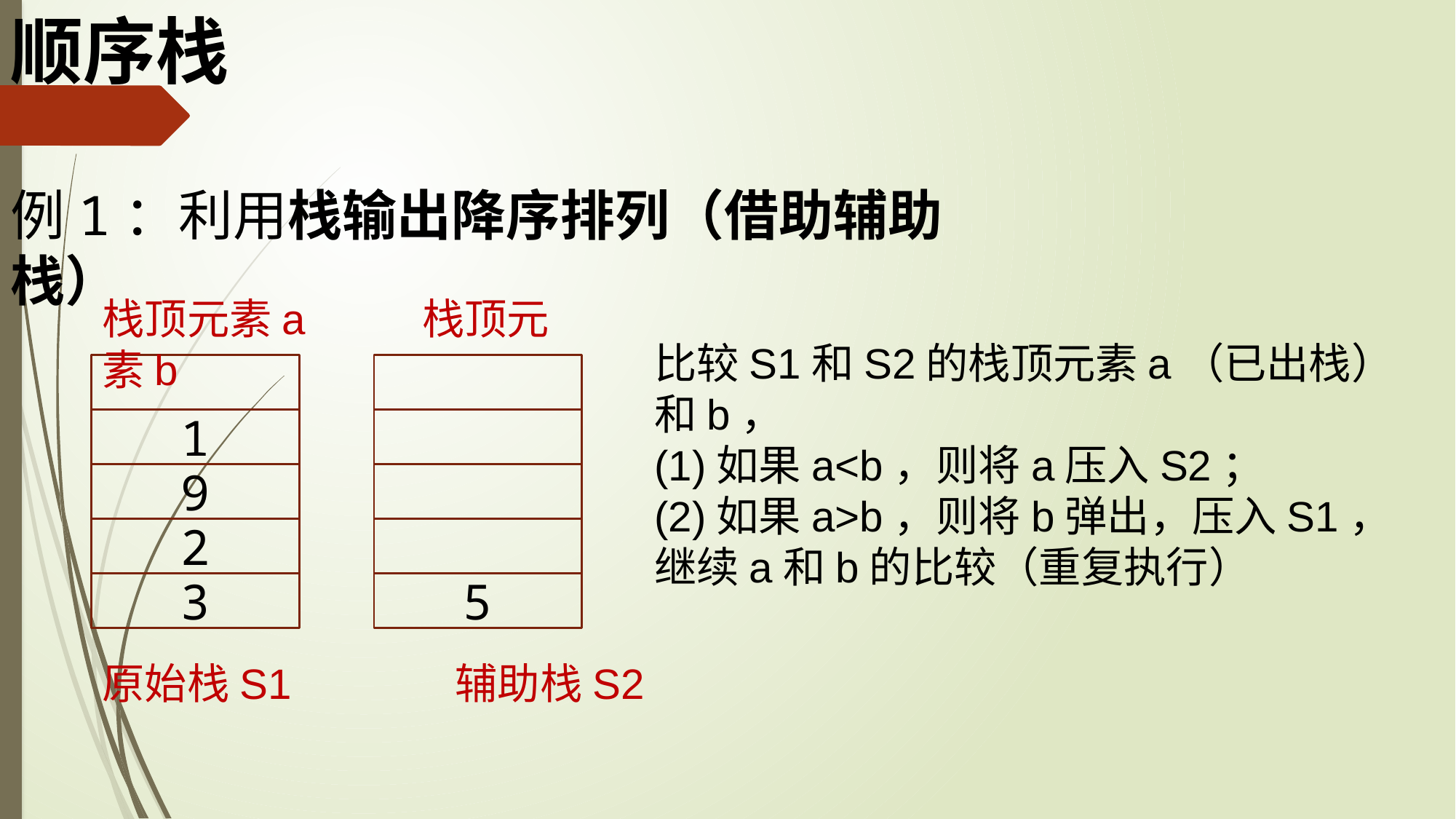

顺序栈
例1：利用栈输出降序排列（借助辅助栈）
栈顶元素a         栈顶元素b
比较S1和S2的栈顶元素a（已出栈）和b，
(1)如果a<b，则将a压入S2；
(2)如果a>b，则将b弹出，压入S1，继续a和b的比较（重复执行）

1

9

2

3
5
原始栈S1             辅助栈S2